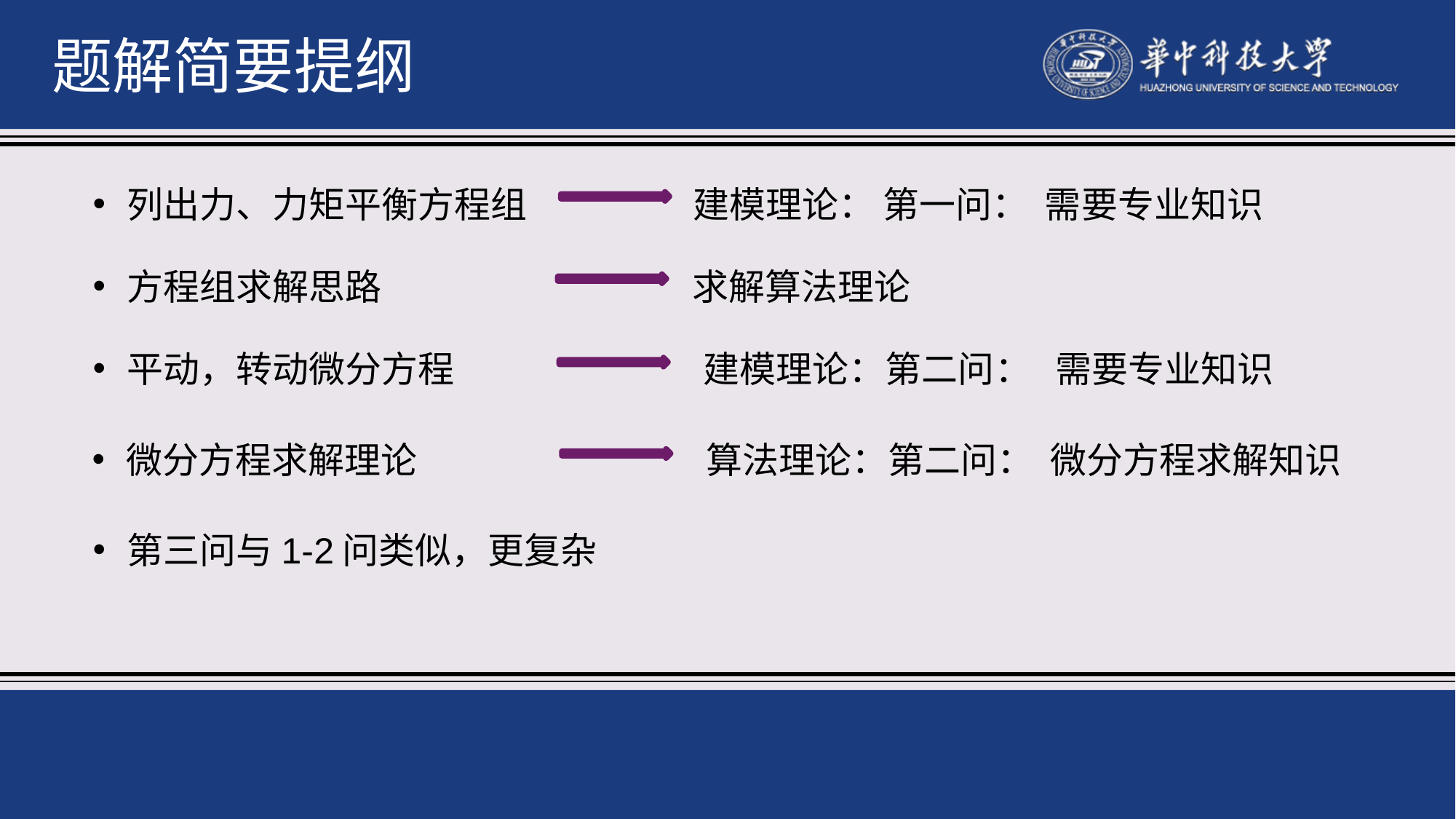

题解简要提纲
列出力、力矩平衡方程组
建模理论： 第一问：  需要专业知识

方程组求解思路
求解算法理论

平动，转动微分方程
建模理论：第二问：   需要专业知识

微分方程求解理论
算法理论：第二问：  微分方程求解知识

第三问与1-2问类似，更复杂